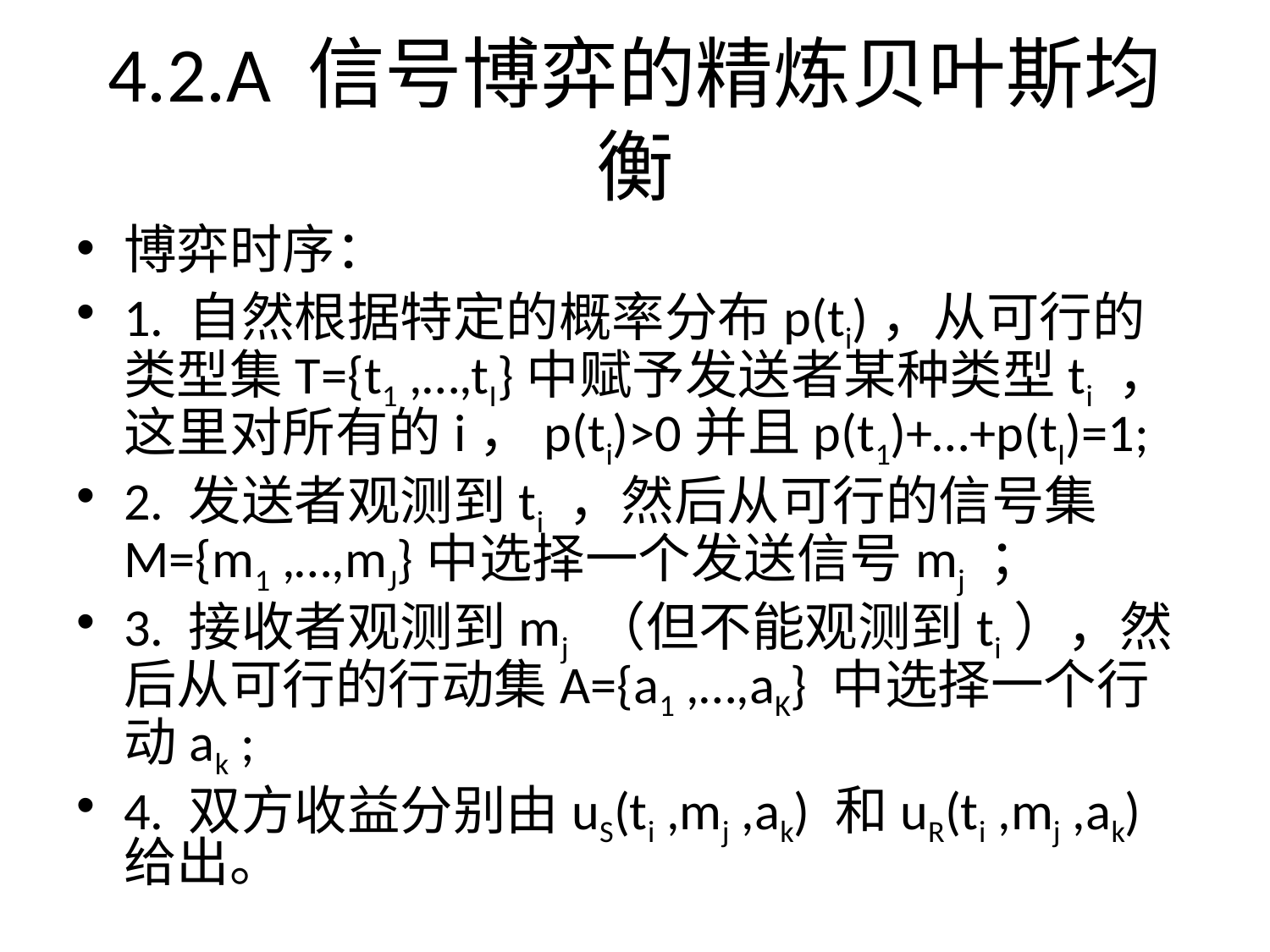

4.2.A 信号博弈的精炼贝叶斯均衡
博弈时序：
1. 自然根据特定的概率分布p(ti)，从可行的类型集T={t1 ,…,tI}中赋予发送者某种类型ti ，这里对所有的i，p(ti)>0并且p(t1)+…+p(tI)=1;
2. 发送者观测到ti ，然后从可行的信号集M={m1 ,…,mJ}中选择一个发送信号mj ；
3. 接收者观测到mj （但不能观测到ti），然后从可行的行动集A={a1 ,…,aK} 中选择一个行动ak ;
4. 双方收益分别由uS(ti ,mj ,ak) 和uR(ti ,mj ,ak)给出。